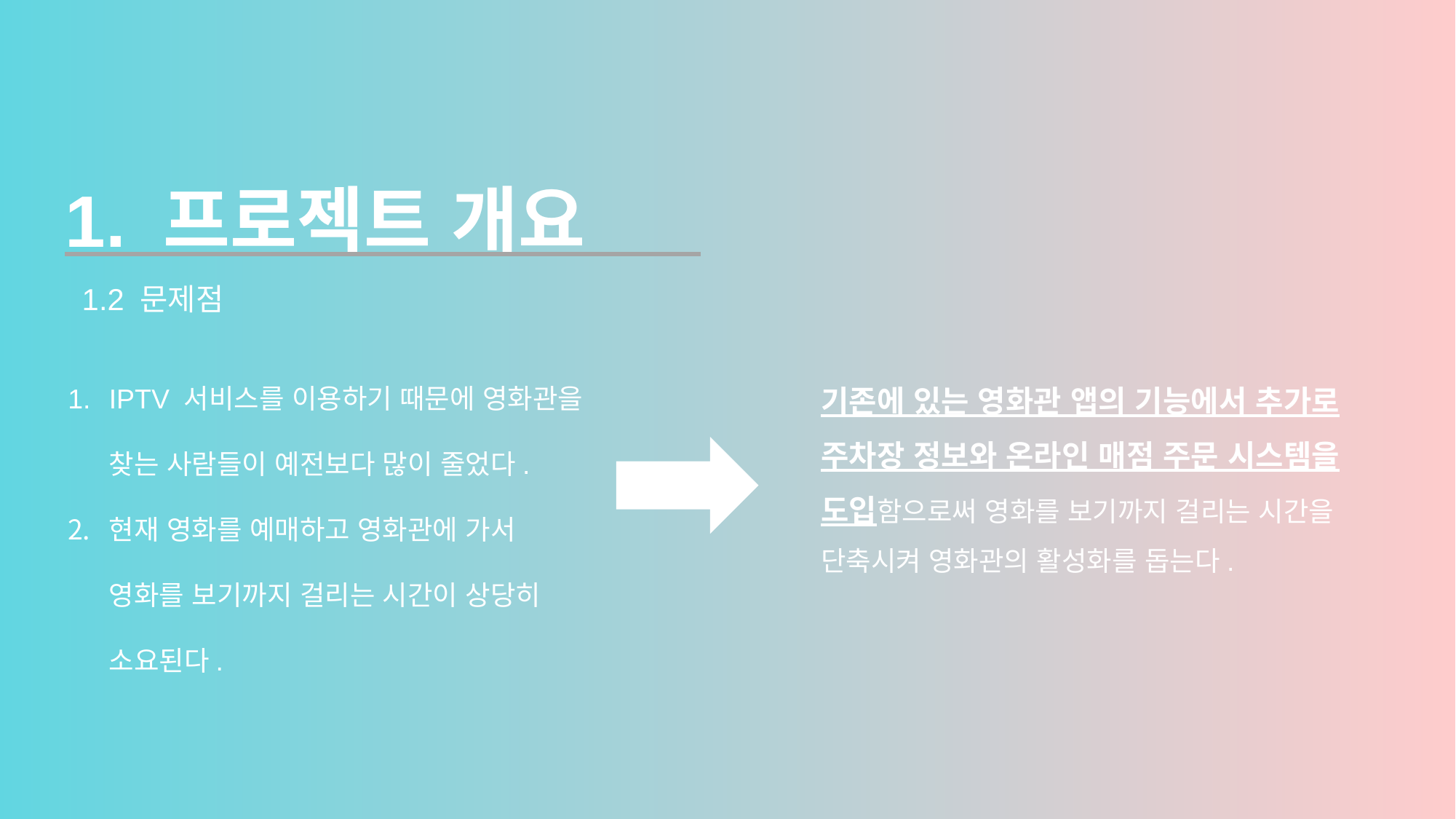

1. 프로젝트 개요
1.1 비전
1. 프로젝트 개요
  1.2 문제점

IPTV 서비스를 이용하기 때문에 영화관을 찾는 사람들이 예전보다 많이 줄었다.
현재 영화를 예매하고 영화관에 가서 영화를 보기까지 걸리는 시간이 상당히 소요된다.
기존에 있는 영화관 앱의 기능에서 추가로 주차장 정보와 온라인 매점 주문 시스템을 도입함으로써 영화를 보기까지 걸리는 시간을 단축시켜 영화관의 활성화를 돕는다.
영화관을 실제로 이용 시 표 예매나 매점을 이용할 때보다 간편하게 이용할 수 있고 예매부터 주차장 이용까지 영화관에서 할 수 있는 모든 행동을 한 프로그램으로 쉽고 간편하게 할 수 있도록 해 시간을 절약할 수 있는 편리한 영화관 시스템을 생각하게 되었다.